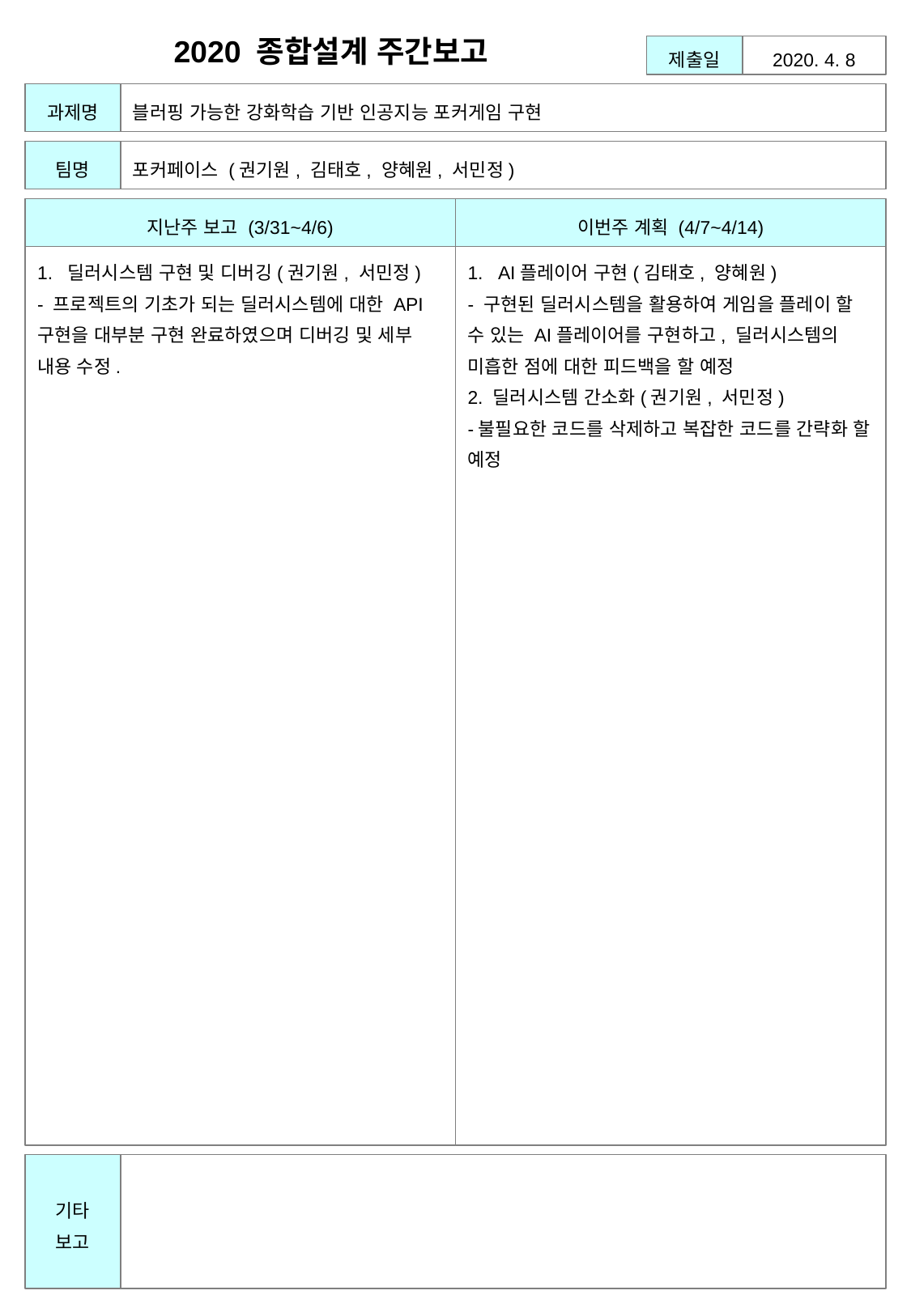

2020 종합설계 주간보고
제출일
2020. 4. 8
과제명
블러핑 가능한 강화학습 기반 인공지능 포커게임 구현
팀명
포커페이스 (권기원, 김태호, 양혜원, 서민정)
지난주 보고 (3/31~4/6)
이번주 계획 (4/7~4/14)
딜러시스템 구현 및 디버깅(권기원, 서민정)
- 프로젝트의 기초가 되는 딜러시스템에 대한 API 구현을 대부분 구현 완료하였으며 디버깅 및 세부 내용 수정.

AI플레이어 구현(김태호, 양혜원)
- 구현된 딜러시스템을 활용하여 게임을 플레이 할 수 있는 AI플레이어를 구현하고, 딜러시스템의 미흡한 점에 대한 피드백을 할 예정
2. 딜러시스템 간소화(권기원, 서민정)
-불필요한 코드를 삭제하고 복잡한 코드를 간략화 할 예정
기타
보고